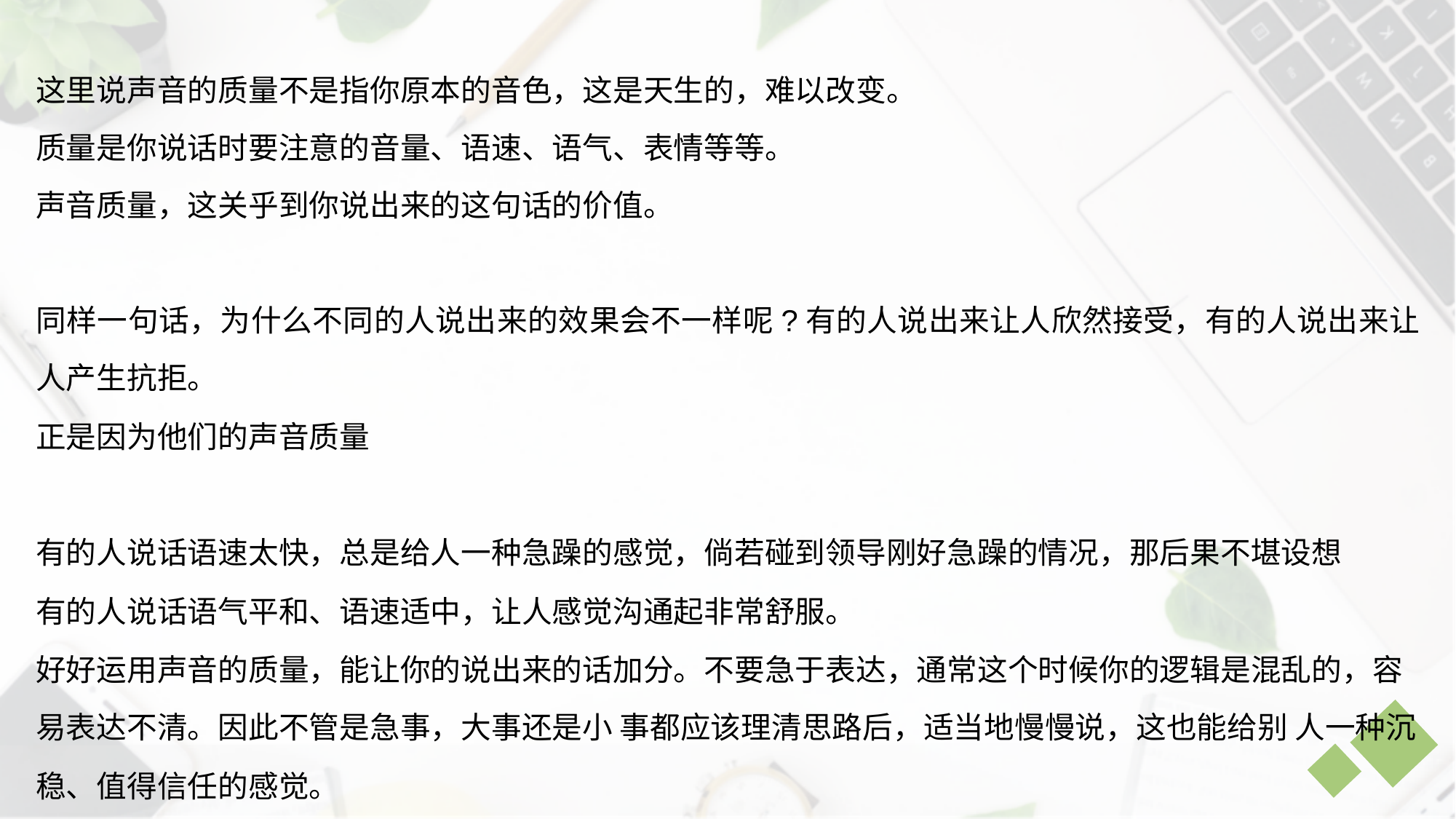

3、 声音的质量
这里说声音的质量不是指你原本的音色，这是天生的，难以改变。
质量是你说话时要注意的音量、语速、语气、表情等等。
声音质量，这关乎到你说出来的这句话的价值。

同样一句话，为什么不同的人说出来的效果会不一样呢?有的人说出来让人欣然接受，有的人说出来让人产生抗拒。
正是因为他们的声音质量

有的人说话语速太快，总是给人一种急躁的感觉，倘若碰到领导刚好急躁的情况，那后果不堪设想
有的人说话语气平和、语速适中，让人感觉沟通起非常舒服。
好好运用声音的质量，能让你的说出来的话加分。不要急于表达，通常这个时候你的逻辑是混乱的，容易表达不清。因此不管是急事，大事还是小 事都应该理清思路后，适当地慢慢说，这也能给别 人一种沉稳、值得信任的感觉。